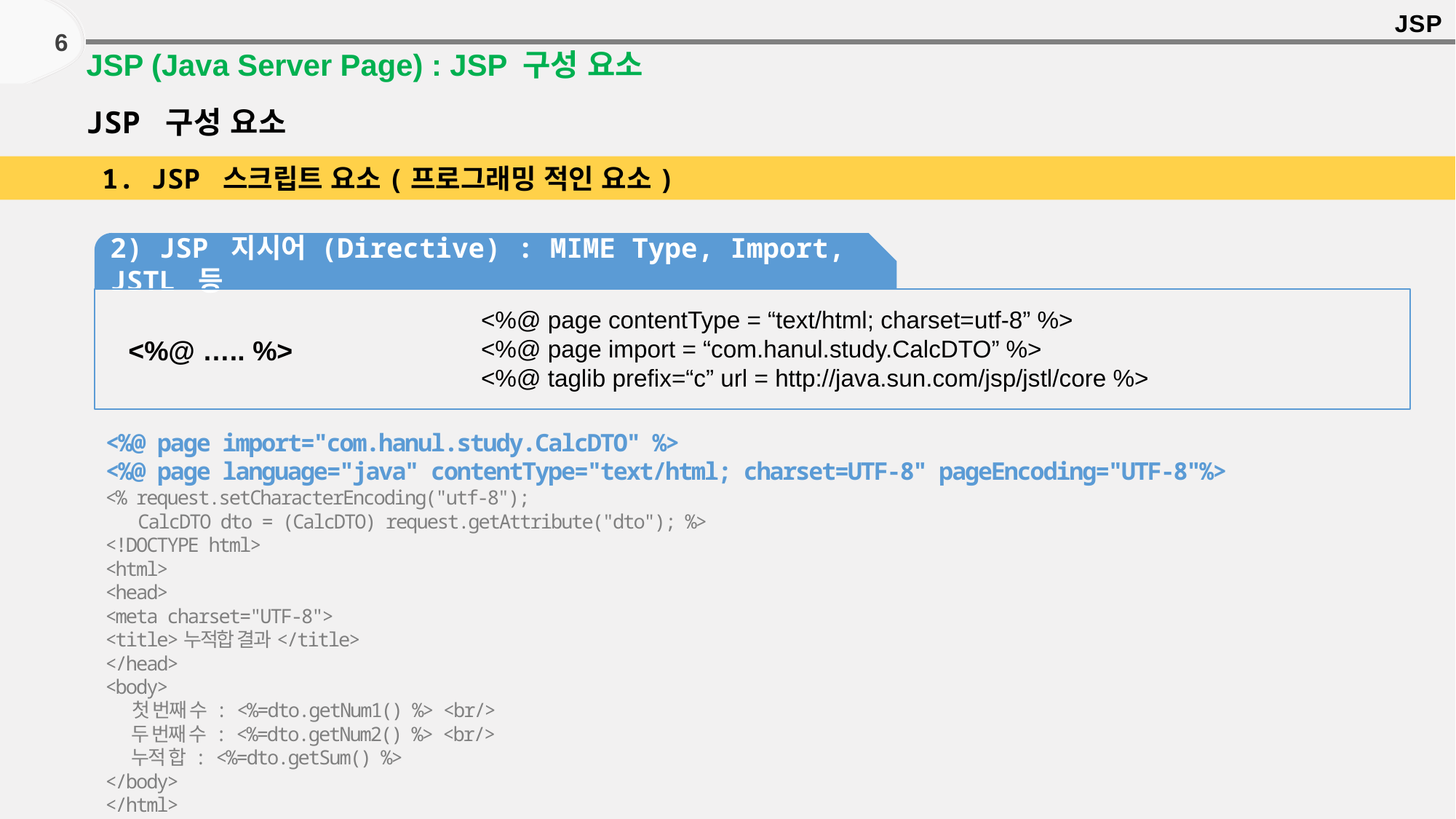

JSP
6
JSP (Java Server Page) : JSP 구성 요소
JSP 구성 요소
1. JSP 스크립트 요소(프로그래밍 적인 요소)
2) JSP 지시어 (Directive) : MIME Type, Import, JSTL 등
   <%@ ….. %>
<%@ page contentType = “text/html; charset=utf-8” %>
<%@ page import = “com.hanul.study.CalcDTO” %>
<%@ taglib prefix=“c” url = http://java.sun.com/jsp/jstl/core %>
<%@ page import="com.hanul.study.CalcDTO" %>
<%@ page language="java" contentType="text/html; charset=UTF-8" pageEncoding="UTF-8"%>
<% request.setCharacterEncoding("utf-8");
   CalcDTO dto = (CalcDTO) request.getAttribute("dto"); %>
<!DOCTYPE html>
<html>
<head>
<meta charset="UTF-8">
<title>누적합 결과</title>
</head>
<body>
    첫 번째 수 : <%=dto.getNum1() %> <br/>
     두 번째 수 : <%=dto.getNum2() %> <br/>
     누적 합 : <%=dto.getSum() %>
</body>
</html>